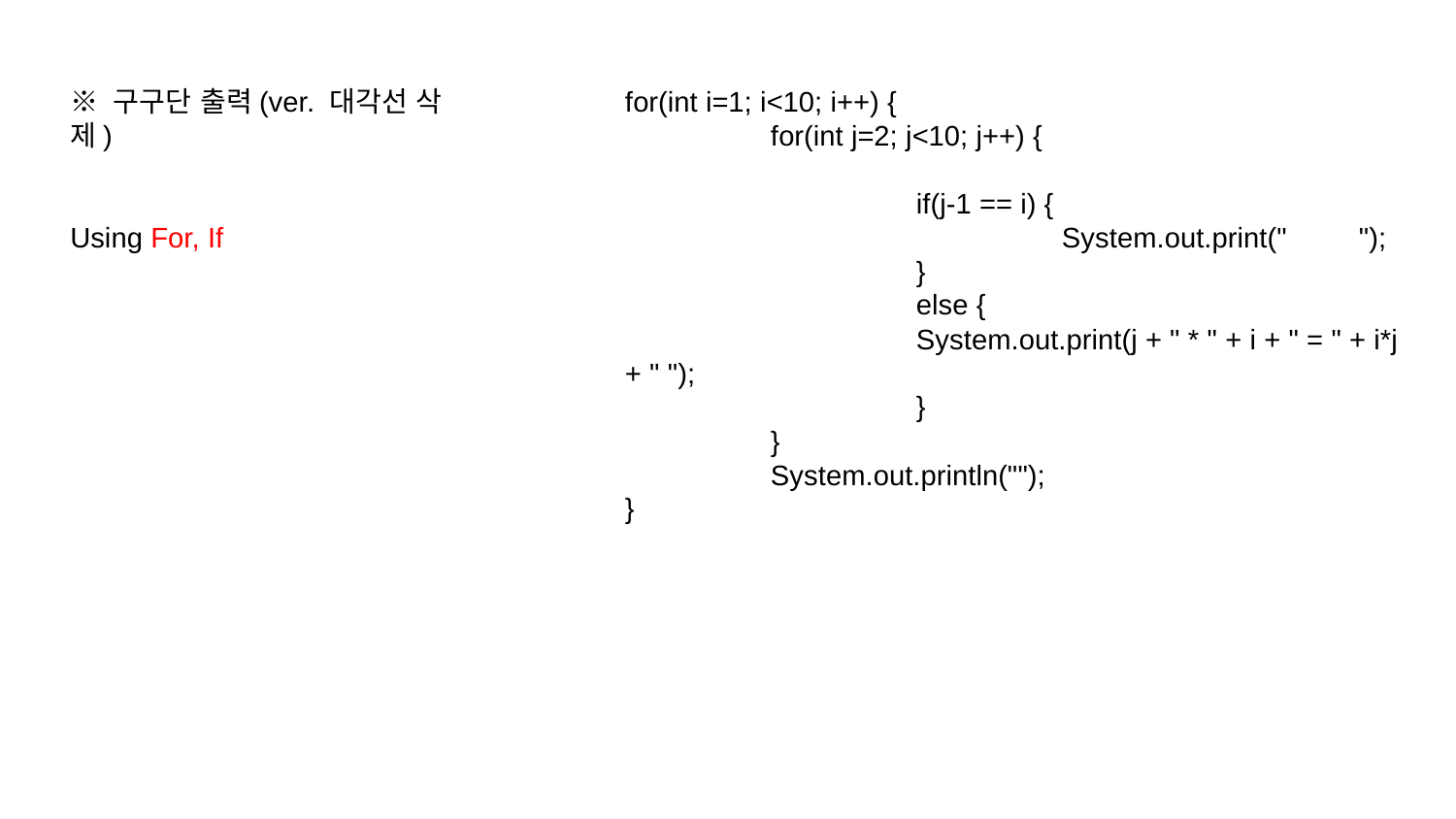

※ 구구단 출력(ver. 대각선 삭제)

Using For, If
for(int i=1; i<10; i++) {
	for(int j=2; j<10; j++) {

		if(j-1 == i) {
			System.out.print("         ");
		}
		else {
		System.out.print(j + " * " + i + " = " + i*j + " ");
		}
	}
	System.out.println("");
}